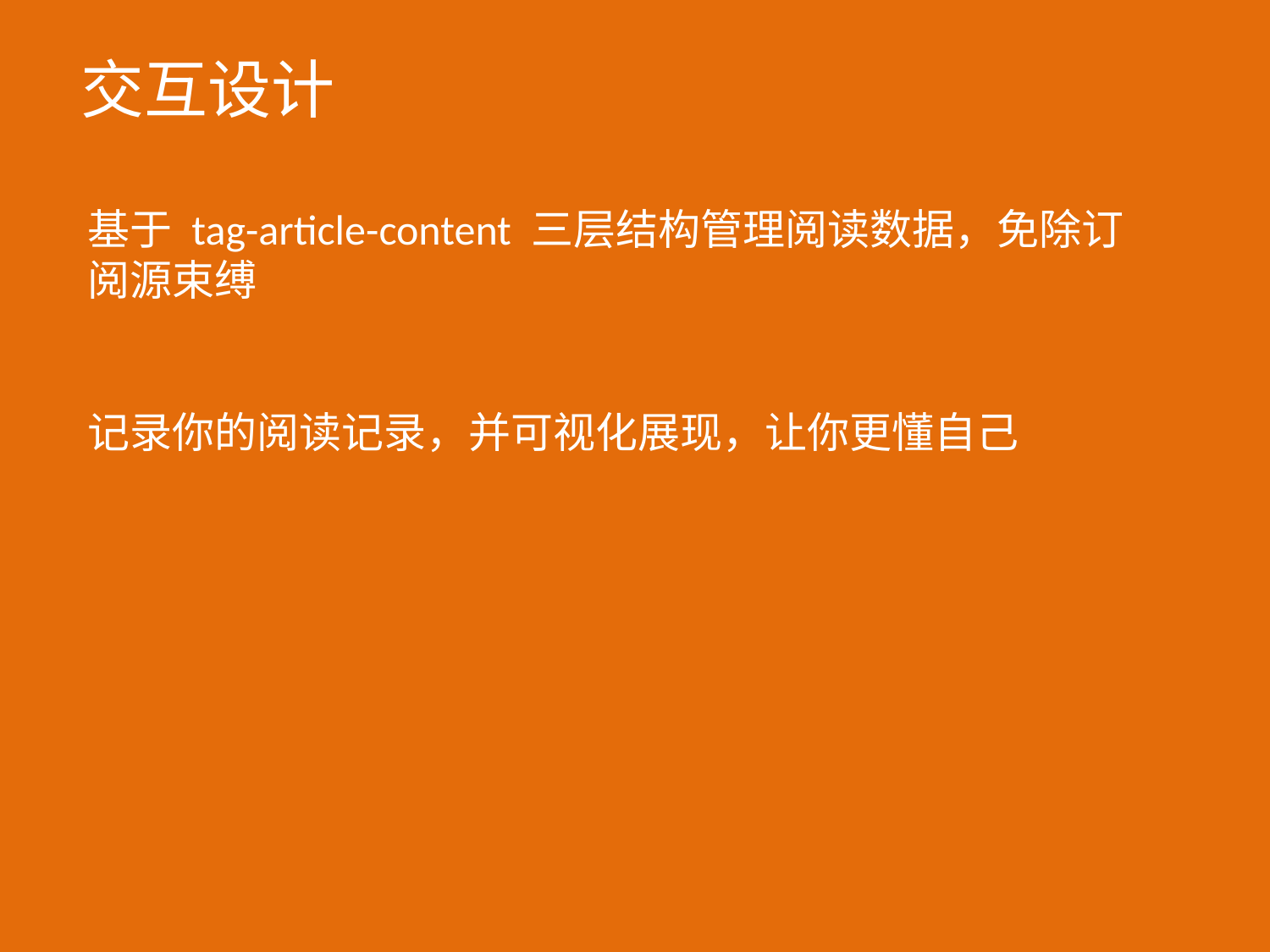

# 交互设计
基于 tag-article-content 三层结构管理阅读数据，免除订阅源束缚

记录你的阅读记录，并可视化展现，让你更懂自己